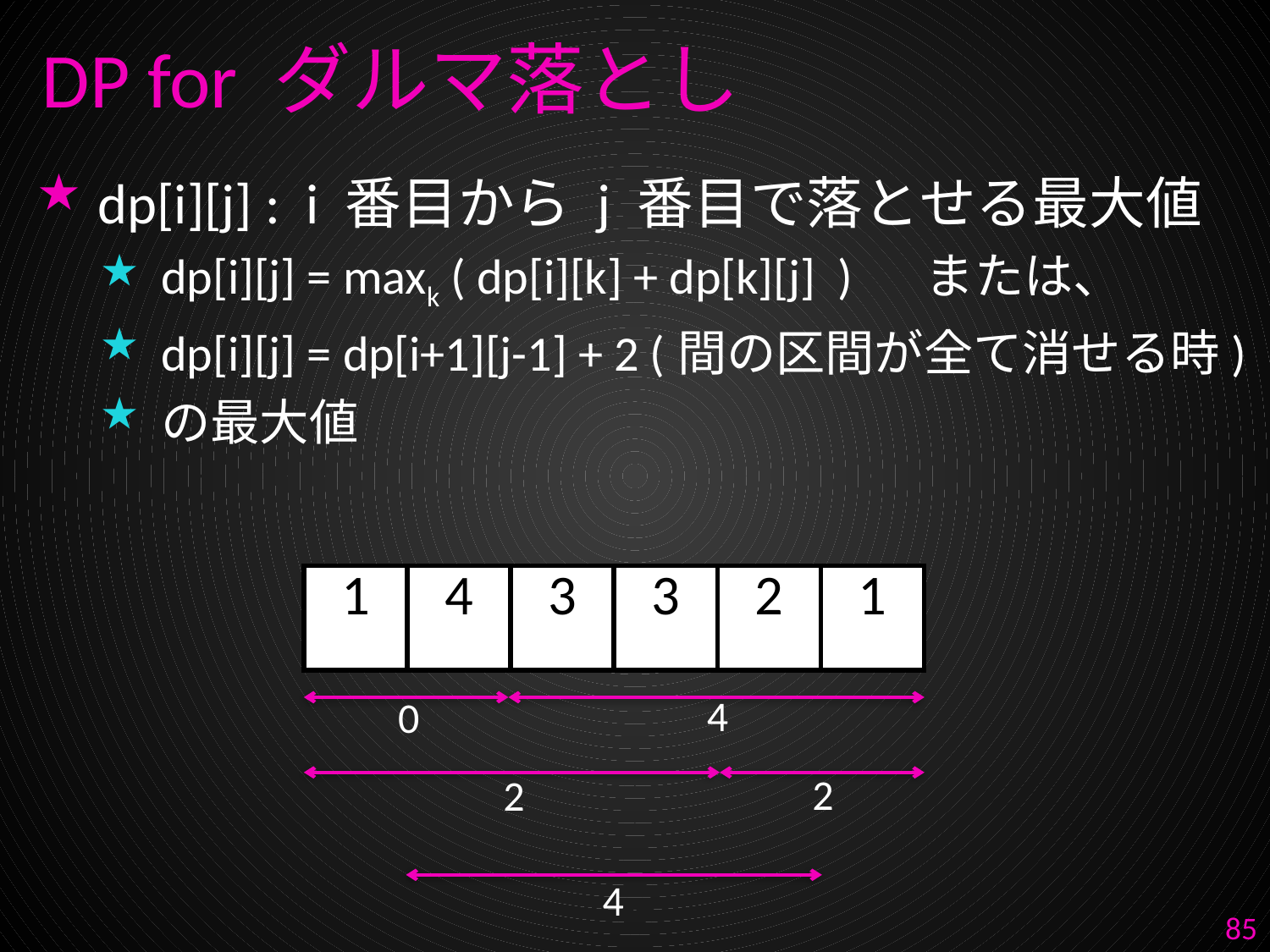

# DP for ダルマ落とし
dp[i][j] :  i 番目から j 番目で落とせる最大値
dp[i][j] = maxk ( dp[i][k] + dp[k][j]  ) 　または、
dp[i][j] = dp[i+1][j-1] + 2 (間の区間が全て消せる時)
の最大値

| 1 | 4 | 3 | 3 | 2 | 1 |
| --- | --- | --- | --- | --- | --- |
4
0
2
2
4
85